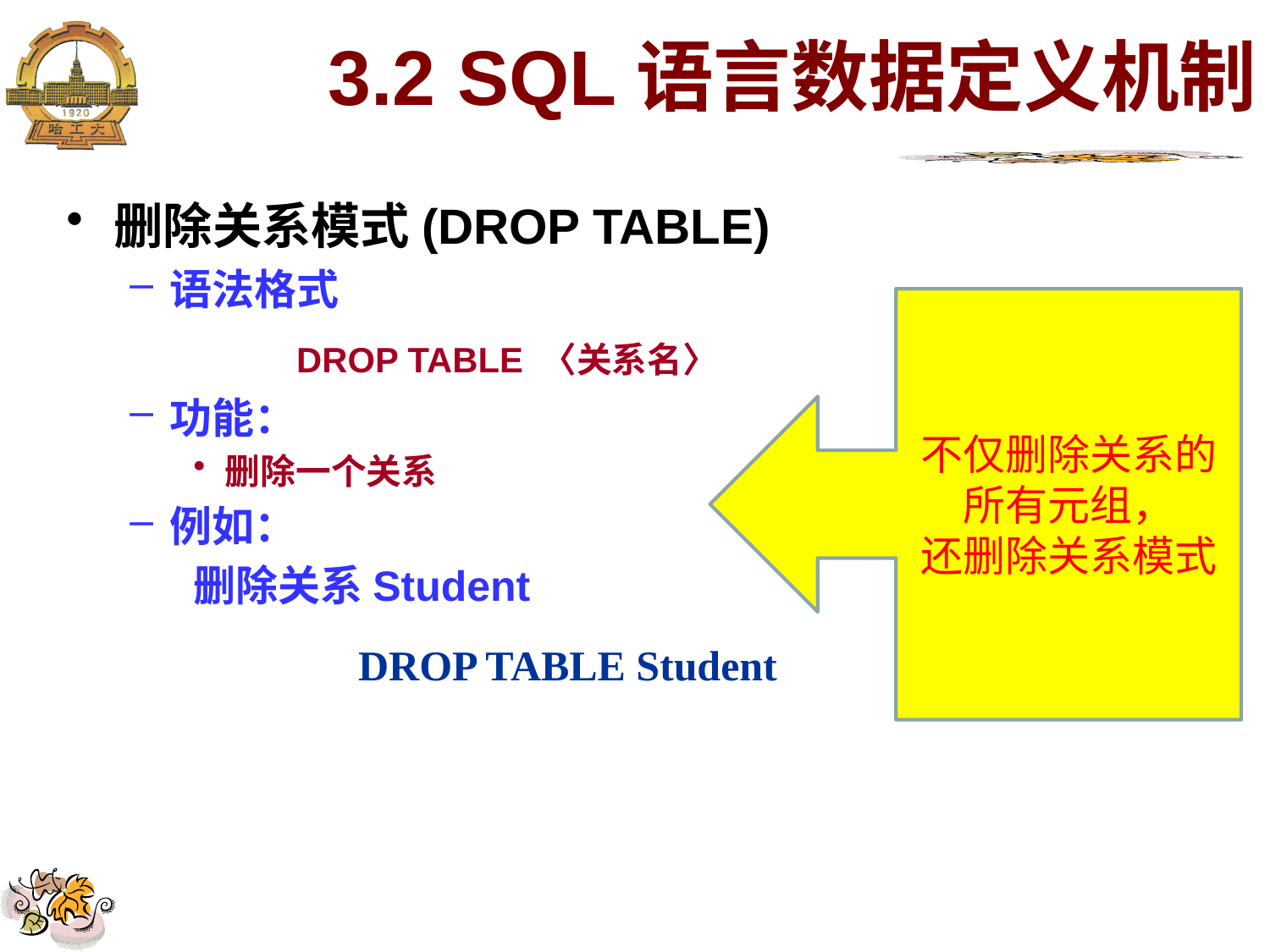

# 3.2 SQL语言数据定义机制
删除关系模式(DROP TABLE)
语法格式
    	DROP TABLE 〈关系名〉
功能：
删除一个关系
例如：
删除关系Student
不仅删除关系的所有元组，
还删除关系模式
		DROP TABLE Student